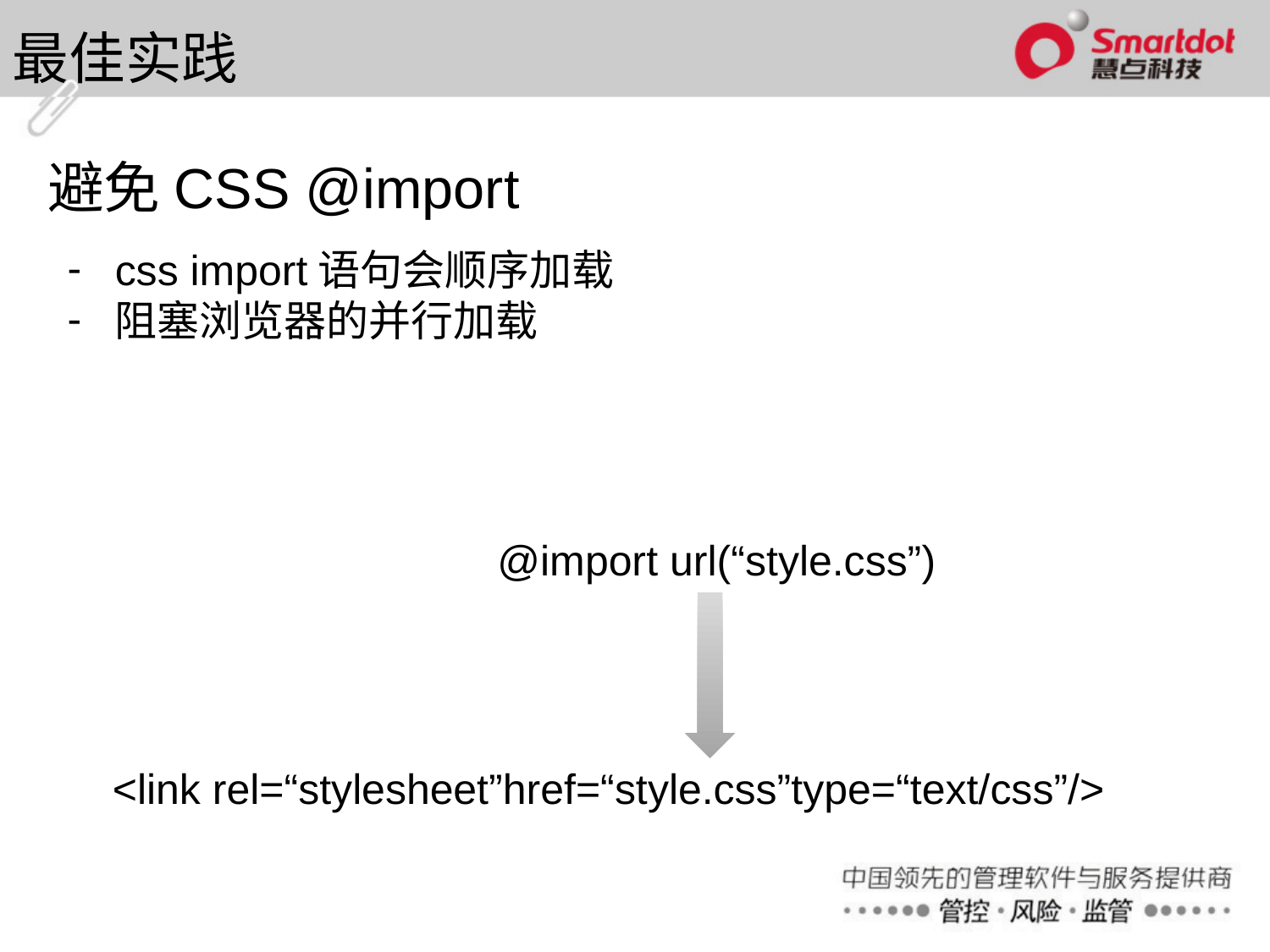

最佳实践
避免CSS @import
css import语句会顺序加载
阻塞浏览器的并行加载
@import url(“style.css”)

<link rel=“stylesheet”href=“style.css”type=“text/css”/>